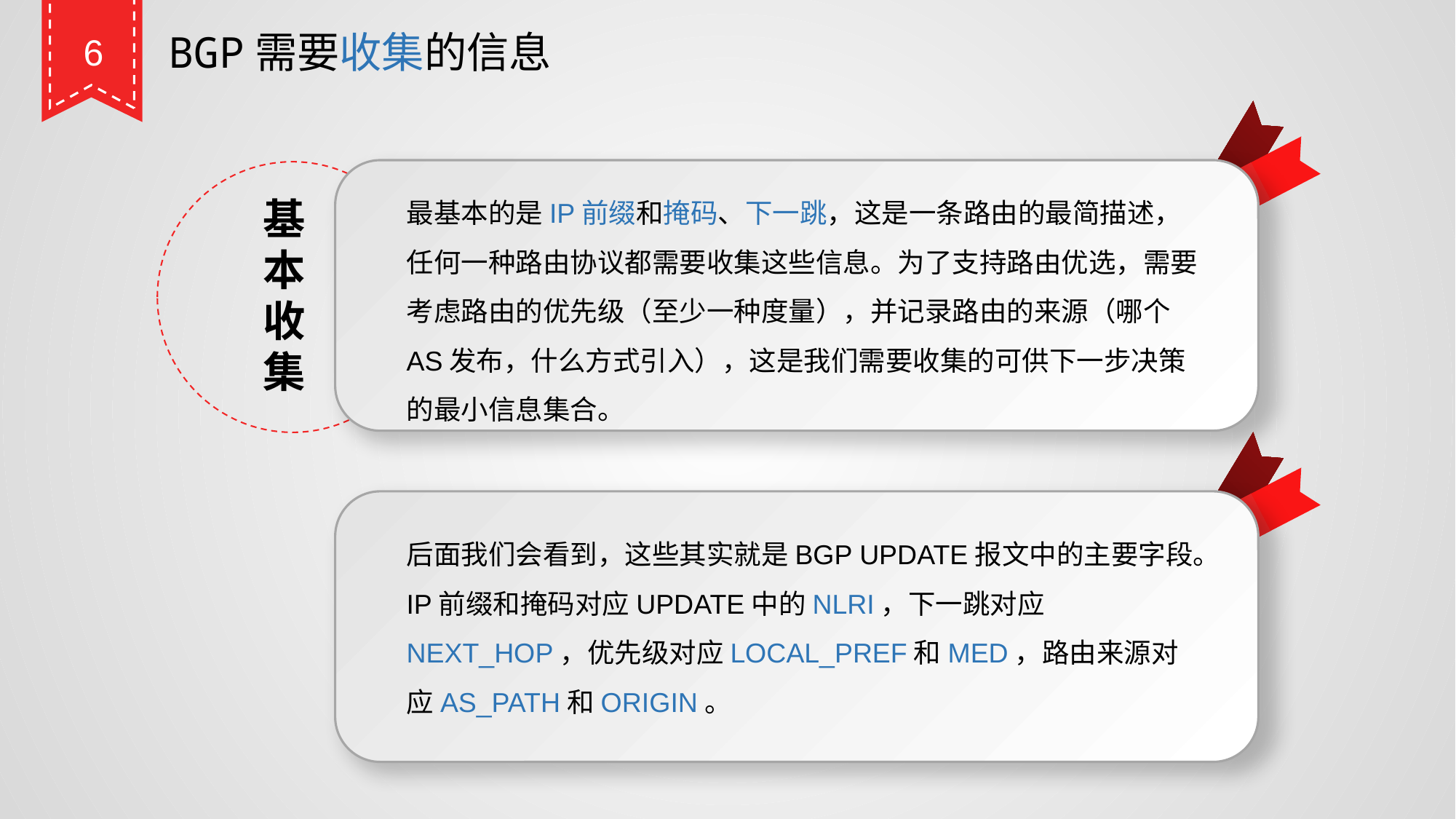

BGP需要收集的信息
6

最基本的是IP前缀和掩码、下一跳，这是一条路由的最简描述，任何一种路由协议都需要收集这些信息。为了支持路由优选，需要考虑路由的优先级（至少一种度量），并记录路由的来源（哪个AS发布，什么方式引入），这是我们需要收集的可供下一步决策的最小信息集合。
基本收集

后面我们会看到，这些其实就是BGP UPDATE报文中的主要字段。IP前缀和掩码对应UPDATE中的NLRI，下一跳对应NEXT_HOP，优先级对应LOCAL_PREF和MED，路由来源对应AS_PATH和ORIGIN。